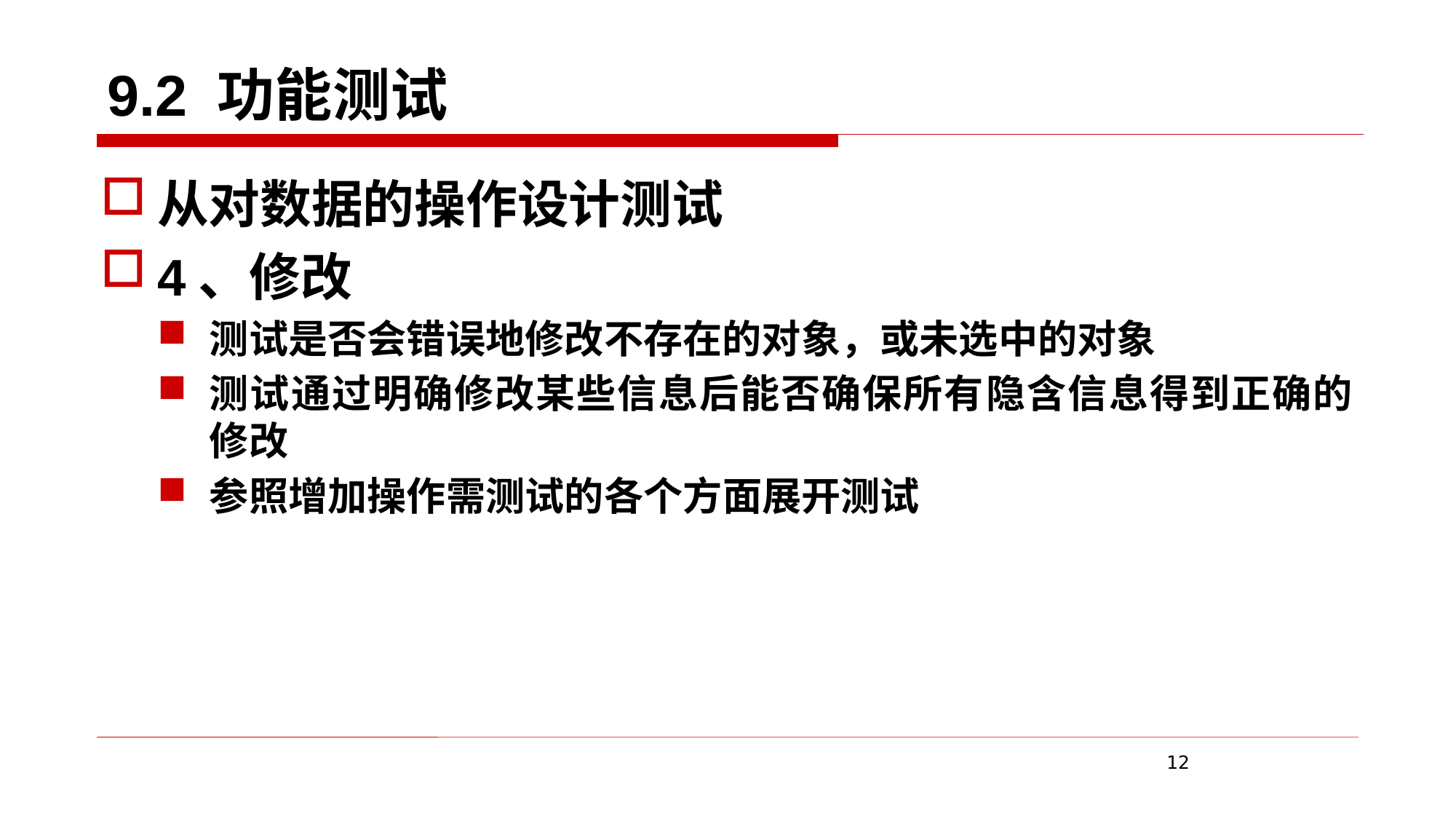

9.2 功能测试
从对数据的操作设计测试
4、修改
测试是否会错误地修改不存在的对象，或未选中的对象
测试通过明确修改某些信息后能否确保所有隐含信息得到正确的修改
参照增加操作需测试的各个方面展开测试
12